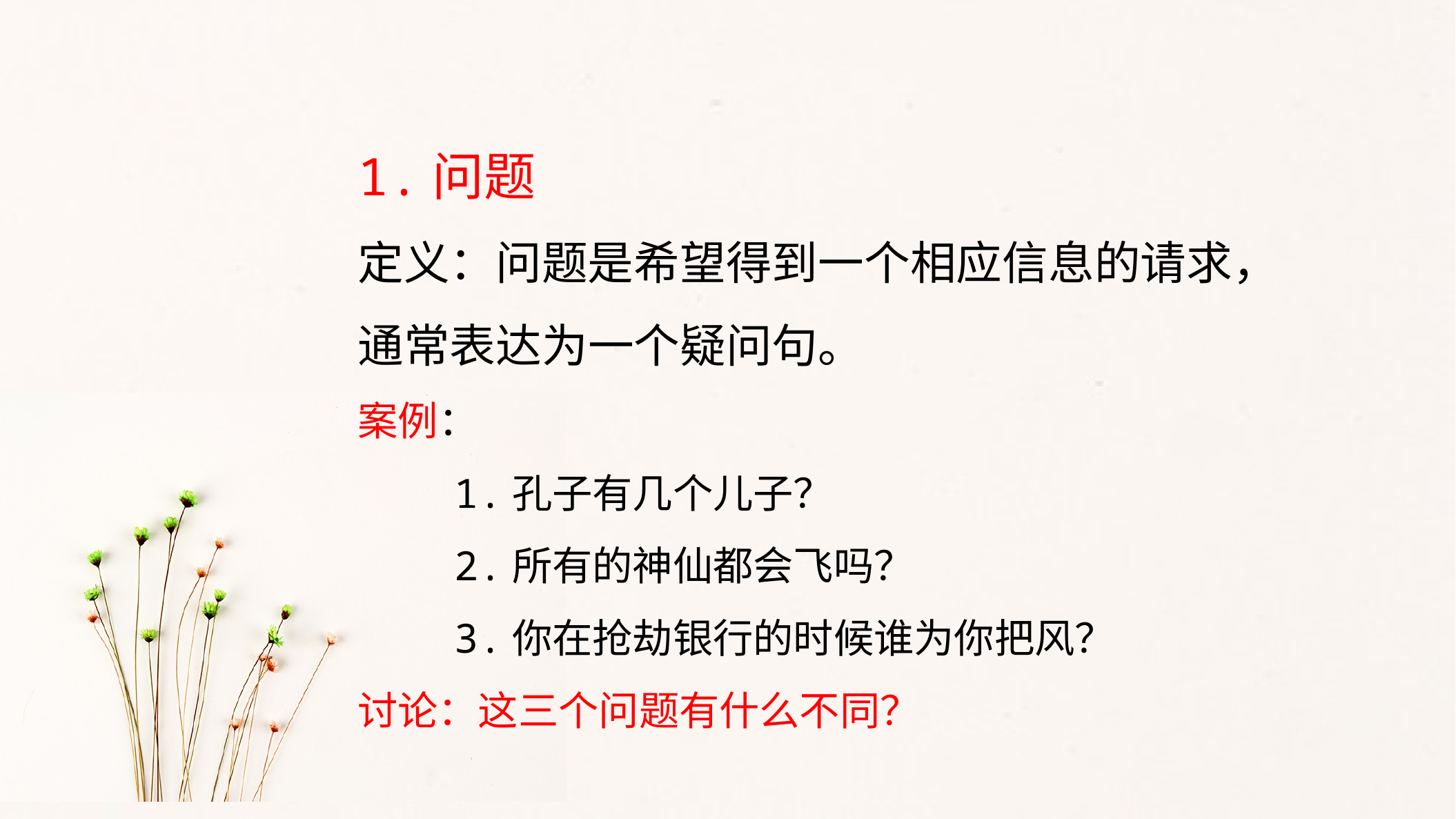

1.问题
定义：问题是希望得到一个相应信息的请求，通常表达为一个疑问句。
案例：
    1.孔子有几个儿子？
    2.所有的神仙都会飞吗？
    3.你在抢劫银行的时候谁为你把风？
讨论：这三个问题有什么不同？